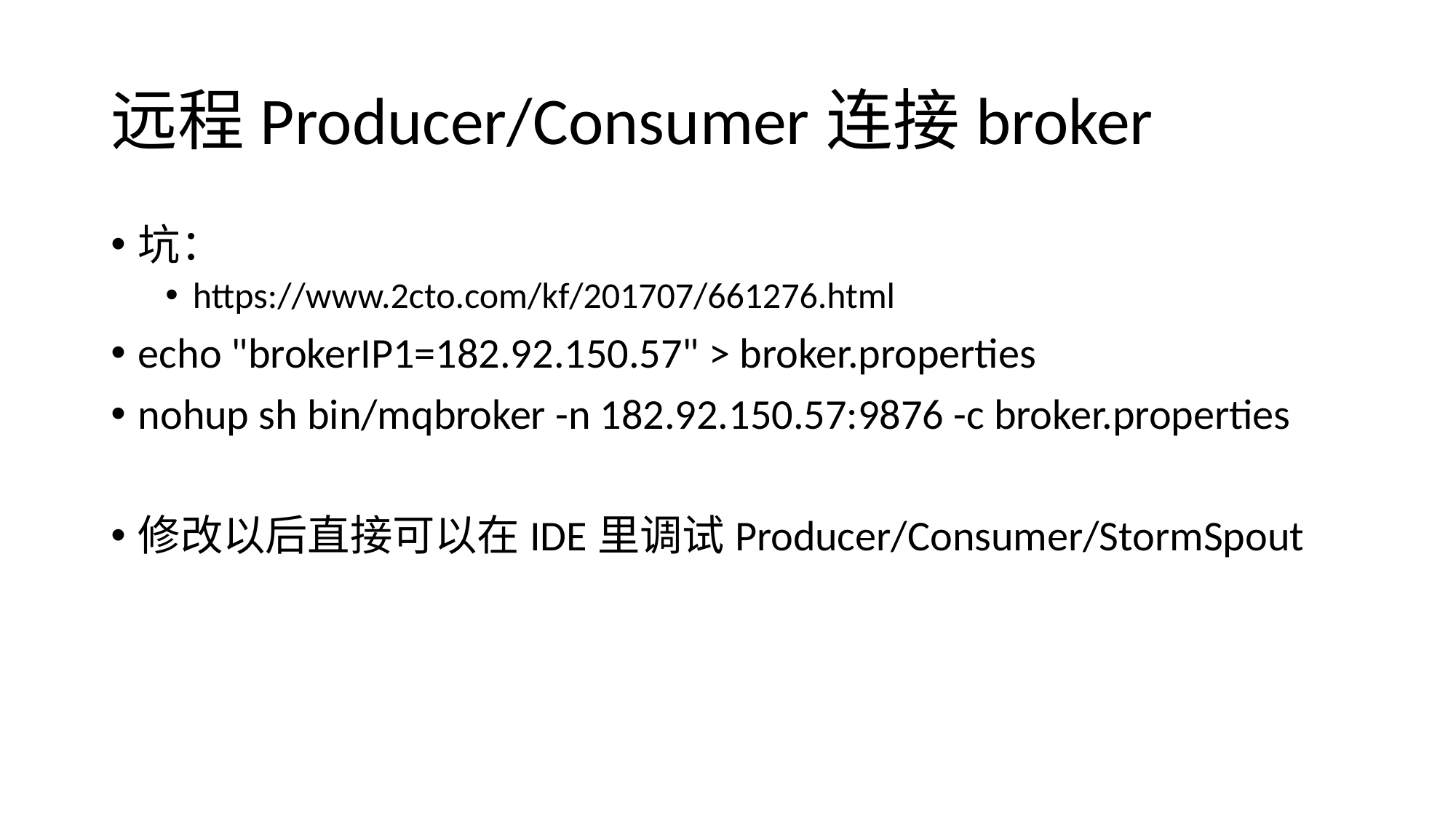

# 远程Producer/Consumer连接broker
坑：
https://www.2cto.com/kf/201707/661276.html
echo "brokerIP1=182.92.150.57" > broker.properties
nohup sh bin/mqbroker -n 182.92.150.57:9876 -c broker.properties

修改以后直接可以在IDE里调试Producer/Consumer/StormSpout